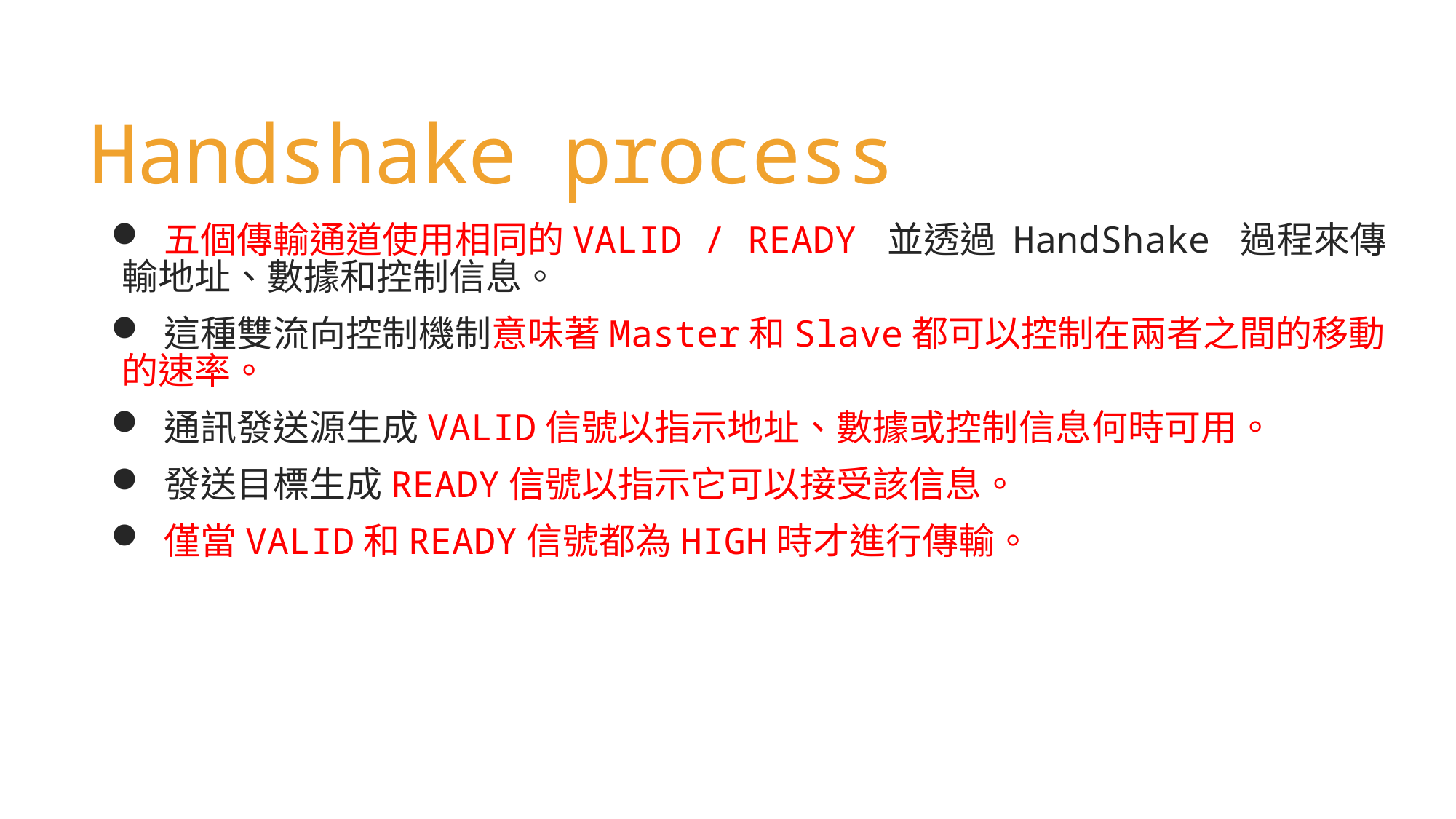

# Handshake process
 五個傳輸通道使用相同的VALID / READY 並透過 HandShake 過程來傳輸地址、數據和控制信息。
 這種雙流向控制機制意味著Master和Slave都可以控制在兩者之間的移動的速率。
 通訊發送源生成VALID信號以指示地址、數據或控制信息何時可用。
 發送目標生成READY信號以指示它可以接受該信息。
 僅當VALID和READY信號都為HIGH時才進行傳輸。